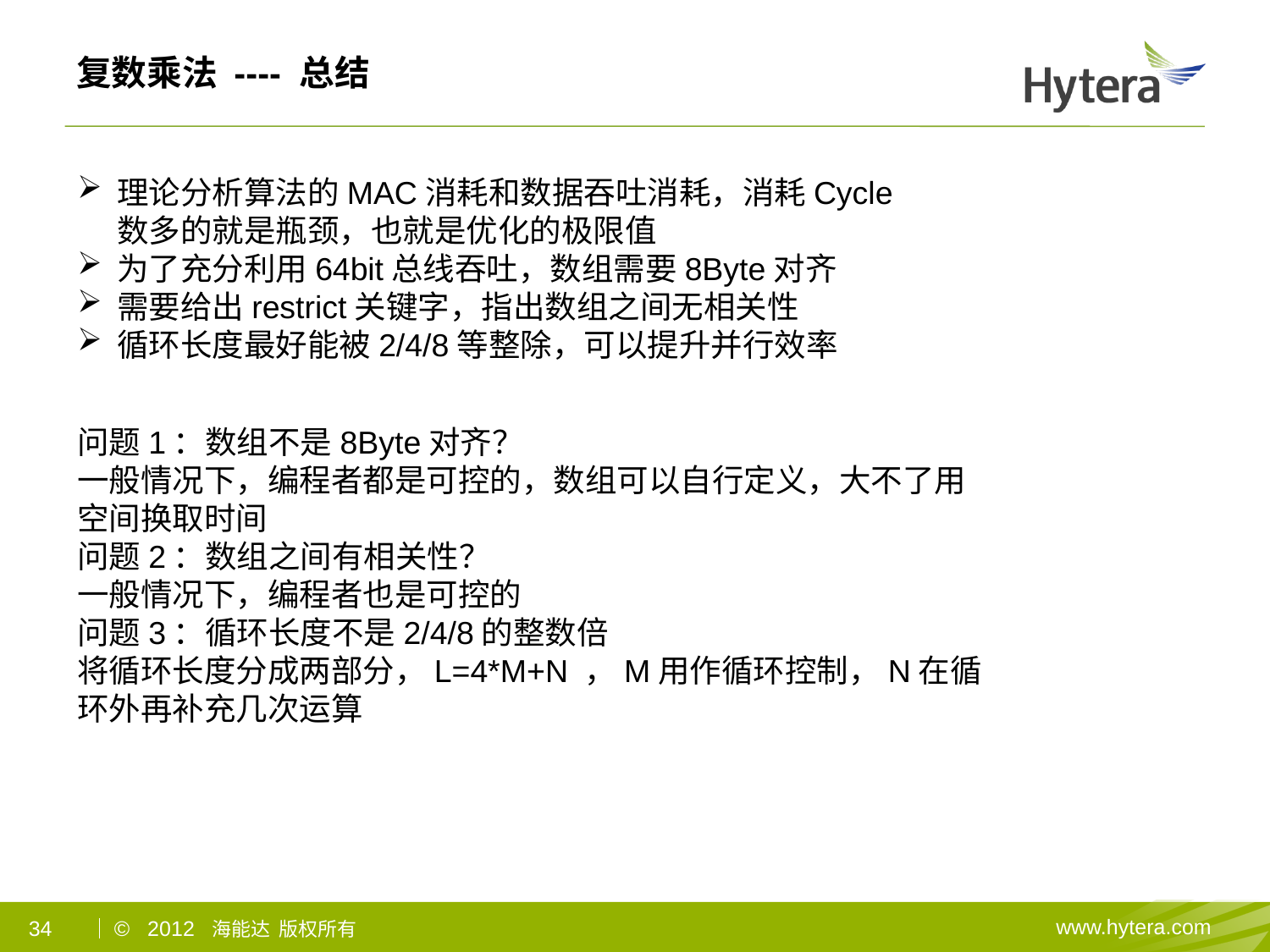

# 复数乘法 ---- 总结
理论分析算法的MAC消耗和数据吞吐消耗，消耗Cycle数多的就是瓶颈，也就是优化的极限值
为了充分利用64bit总线吞吐，数组需要8Byte对齐
需要给出restrict关键字，指出数组之间无相关性
循环长度最好能被2/4/8等整除，可以提升并行效率
问题1：数组不是8Byte对齐？
一般情况下，编程者都是可控的，数组可以自行定义，大不了用空间换取时间
问题2：数组之间有相关性？
一般情况下，编程者也是可控的
问题3：循环长度不是2/4/8的整数倍
将循环长度分成两部分，L=4*M+N ，M用作循环控制，N在循环外再补充几次运算